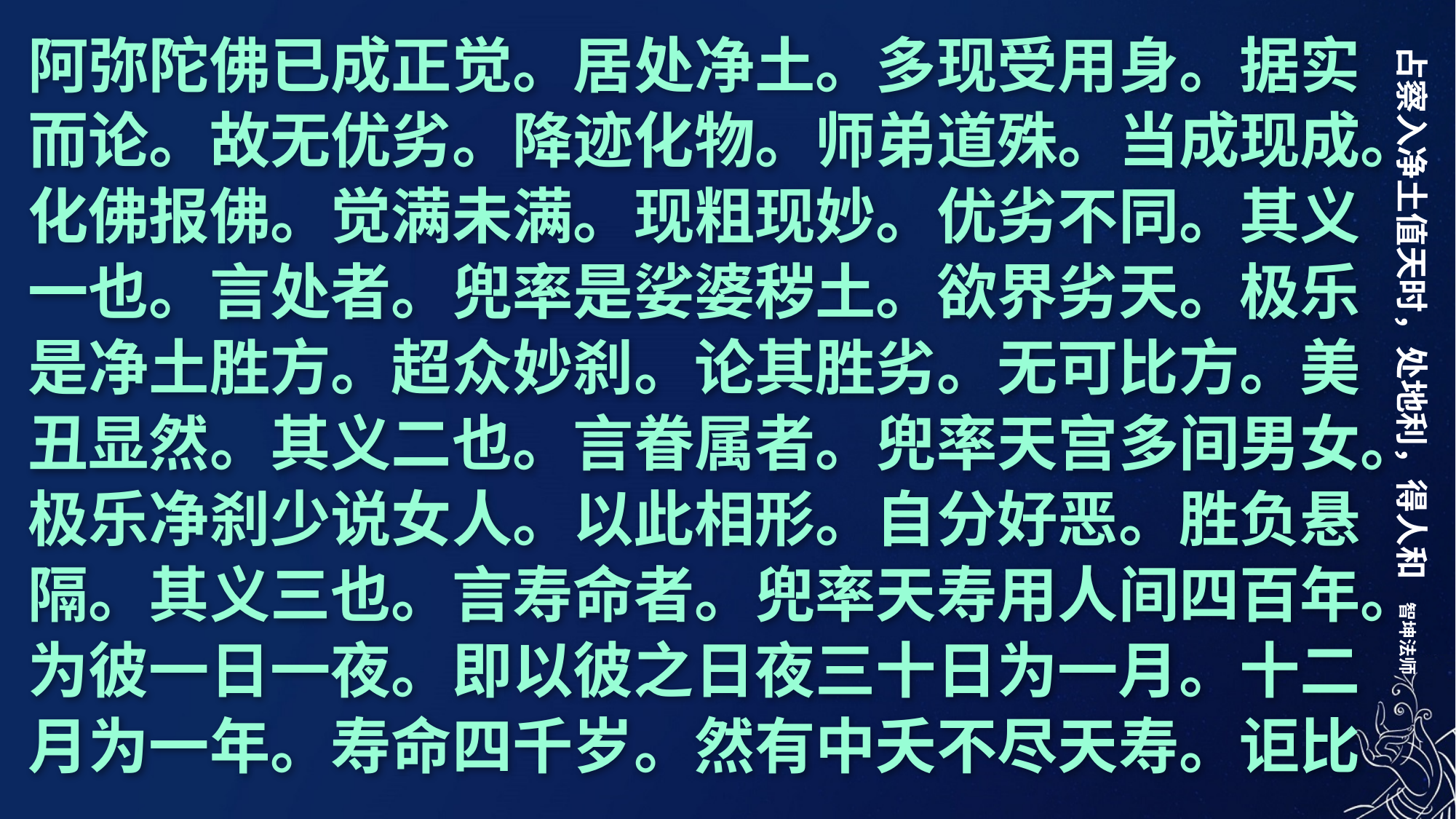

阿弥陀佛已成正觉。居处净土。多现受用身。据实而论。故无优劣。降迹化物。师弟道殊。当成现成。化佛报佛。觉满未满。现粗现妙。优劣不同。其义一也。言处者。兜率是娑婆秽土。欲界劣天。极乐是净土胜方。超众妙刹。论其胜劣。无可比方。美丑显然。其义二也。言眷属者。兜率天宫多间男女。极乐净刹少说女人。以此相形。自分好恶。胜负悬隔。其义三也。言寿命者。兜率天寿用人间四百年。为彼一日一夜。即以彼之日夜三十日为一月。十二月为一年。寿命四千岁。然有中夭不尽天寿。讵比